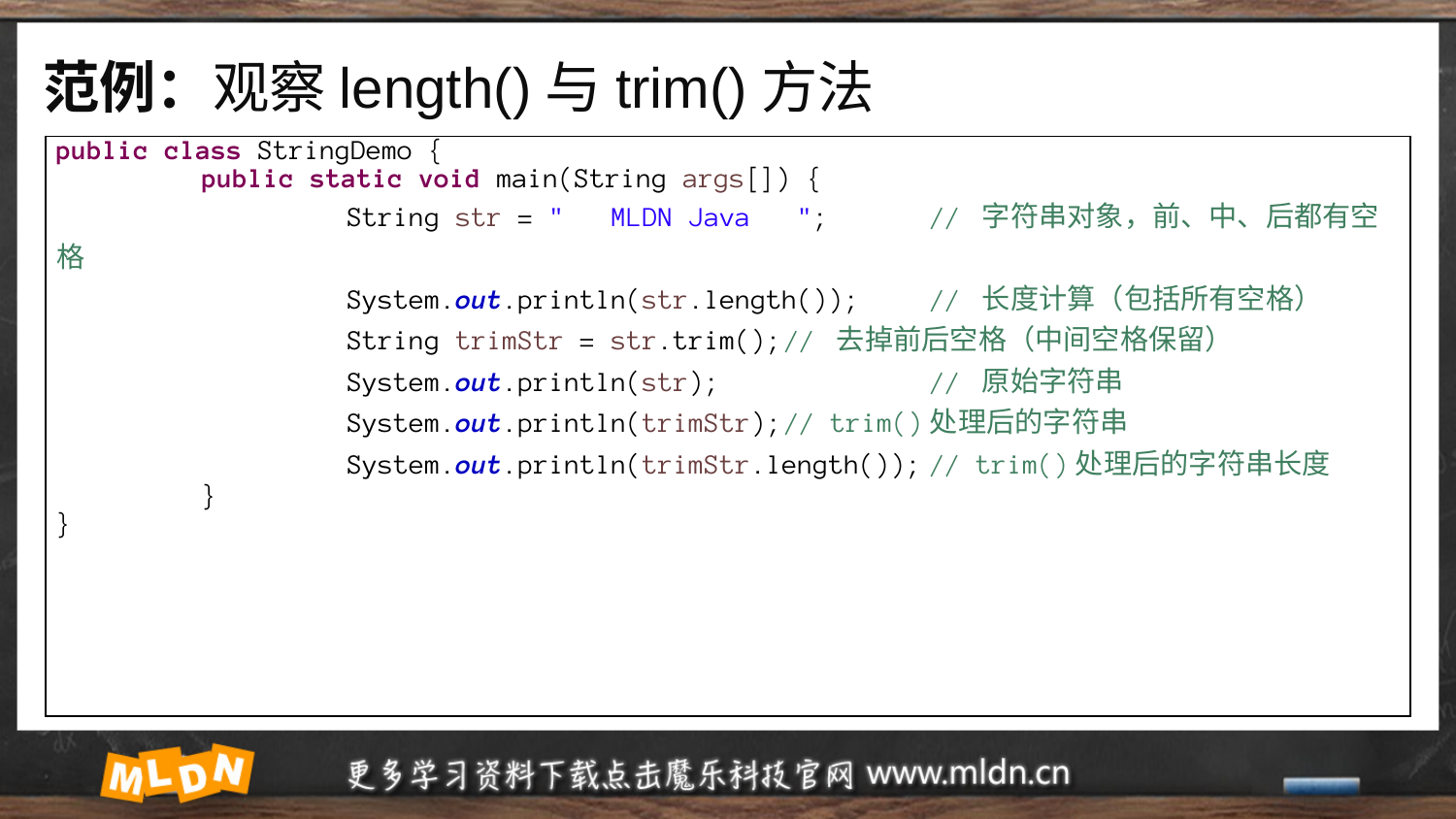

# 范例：观察length()与trim()方法
| public class StringDemo { public static void main(String args[]) { String str = " MLDN Java "; // 字符串对象，前、中、后都有空格 System.out.println(str.length()); // 长度计算（包括所有空格） String trimStr = str.trim(); // 去掉前后空格（中间空格保留） System.out.println(str); // 原始字符串 System.out.println(trimStr); // trim()处理后的字符串 System.out.println(trimStr.length()); // trim()处理后的字符串长度 } } |
| --- |